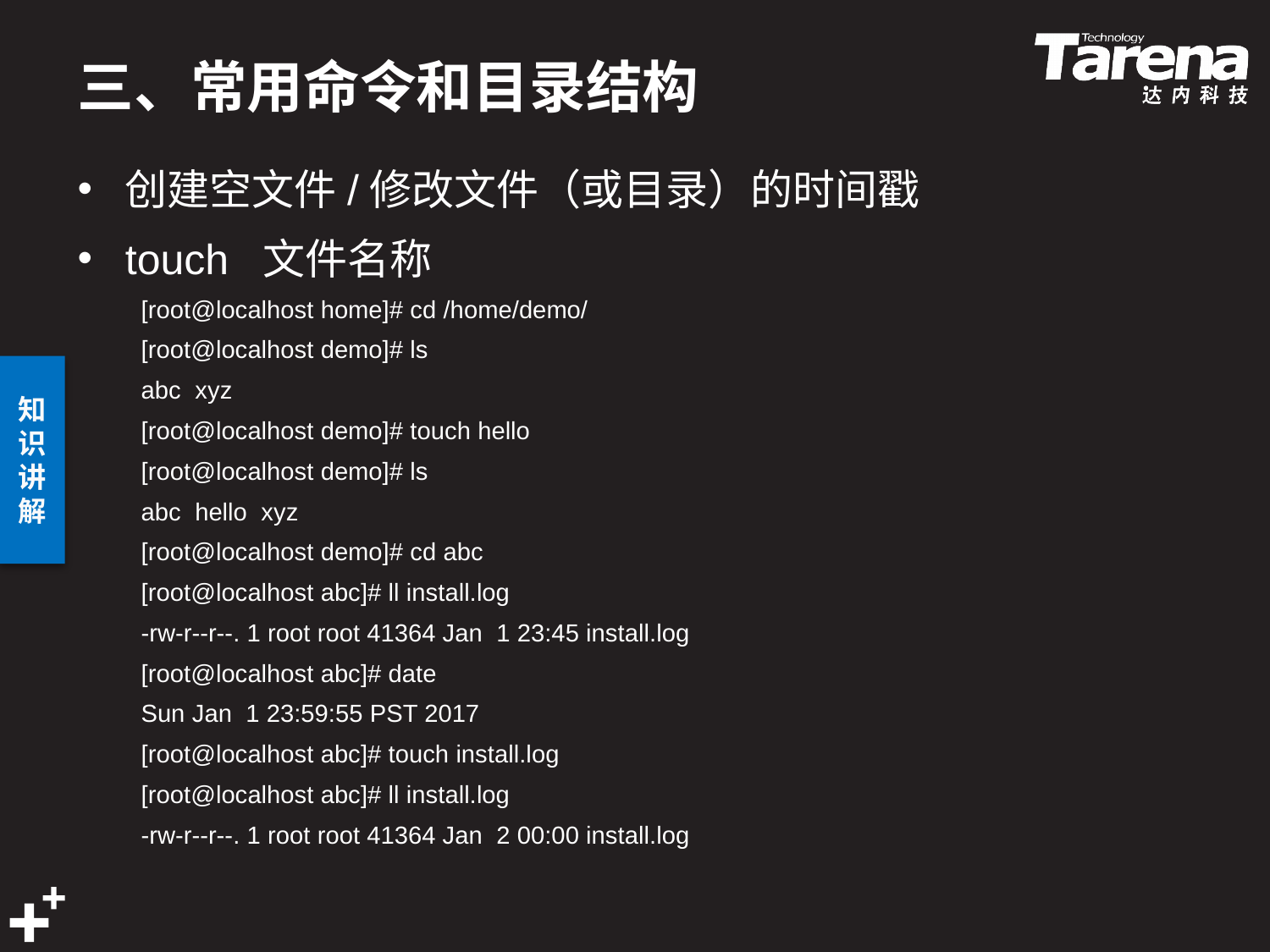

# 三、常用命令和目录结构
创建空文件/修改文件（或目录）的时间戳
touch  文件名称
[root@localhost home]# cd /home/demo/
[root@localhost demo]# ls
abc  xyz
[root@localhost demo]# touch hello
[root@localhost demo]# ls
abc  hello  xyz
[root@localhost demo]# cd abc
[root@localhost abc]# ll install.log
-rw-r--r--. 1 root root 41364 Jan  1 23:45 install.log
[root@localhost abc]# date
Sun Jan  1 23:59:55 PST 2017
[root@localhost abc]# touch install.log
[root@localhost abc]# ll install.log
-rw-r--r--. 1 root root 41364 Jan  2 00:00 install.log